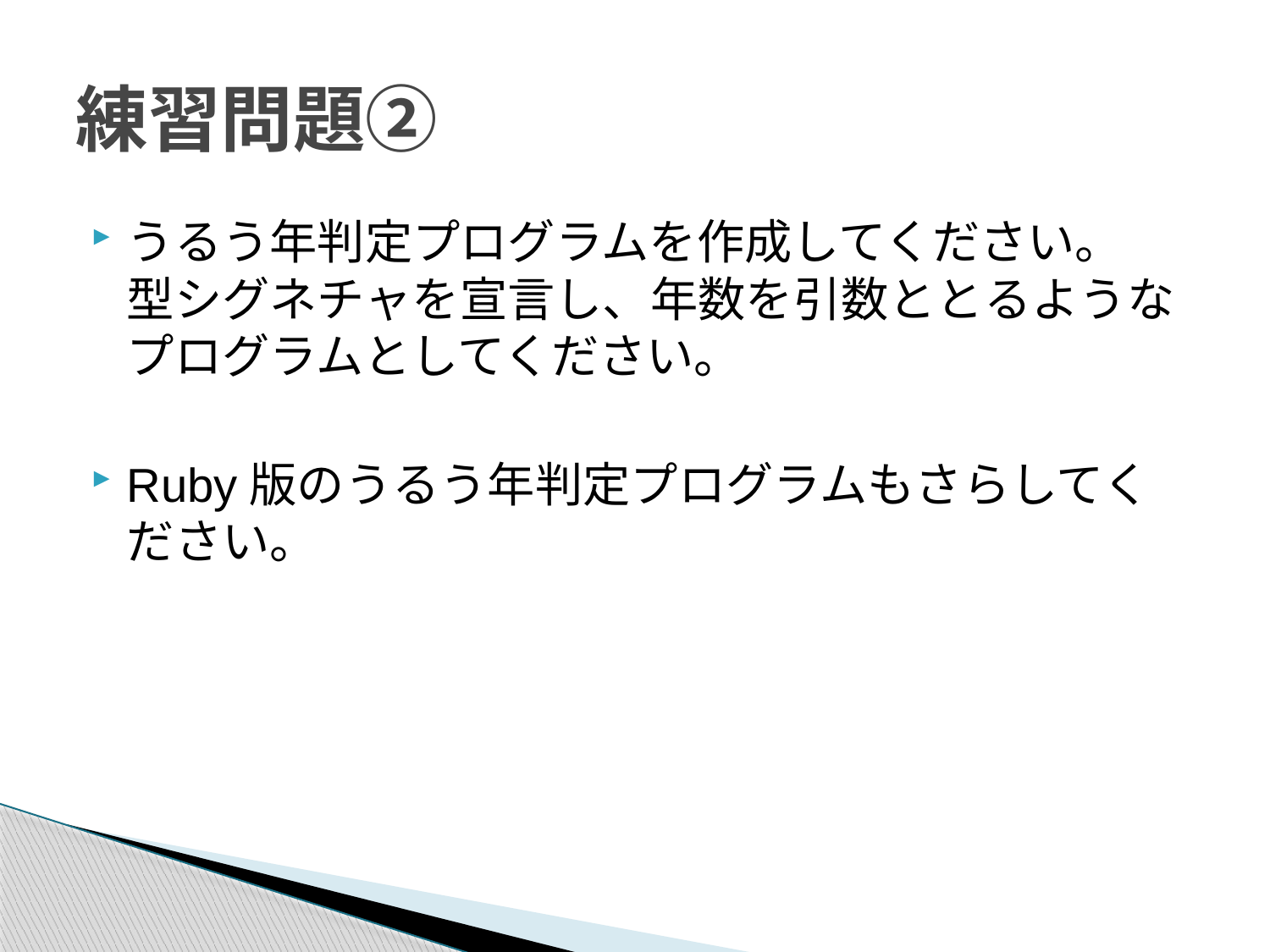

# 練習問題②
うるう年判定プログラムを作成してください。
型シグネチャを宣言し、年数を引数ととるようなプログラムとしてください。

Ruby版のうるう年判定プログラムもさらしてください。